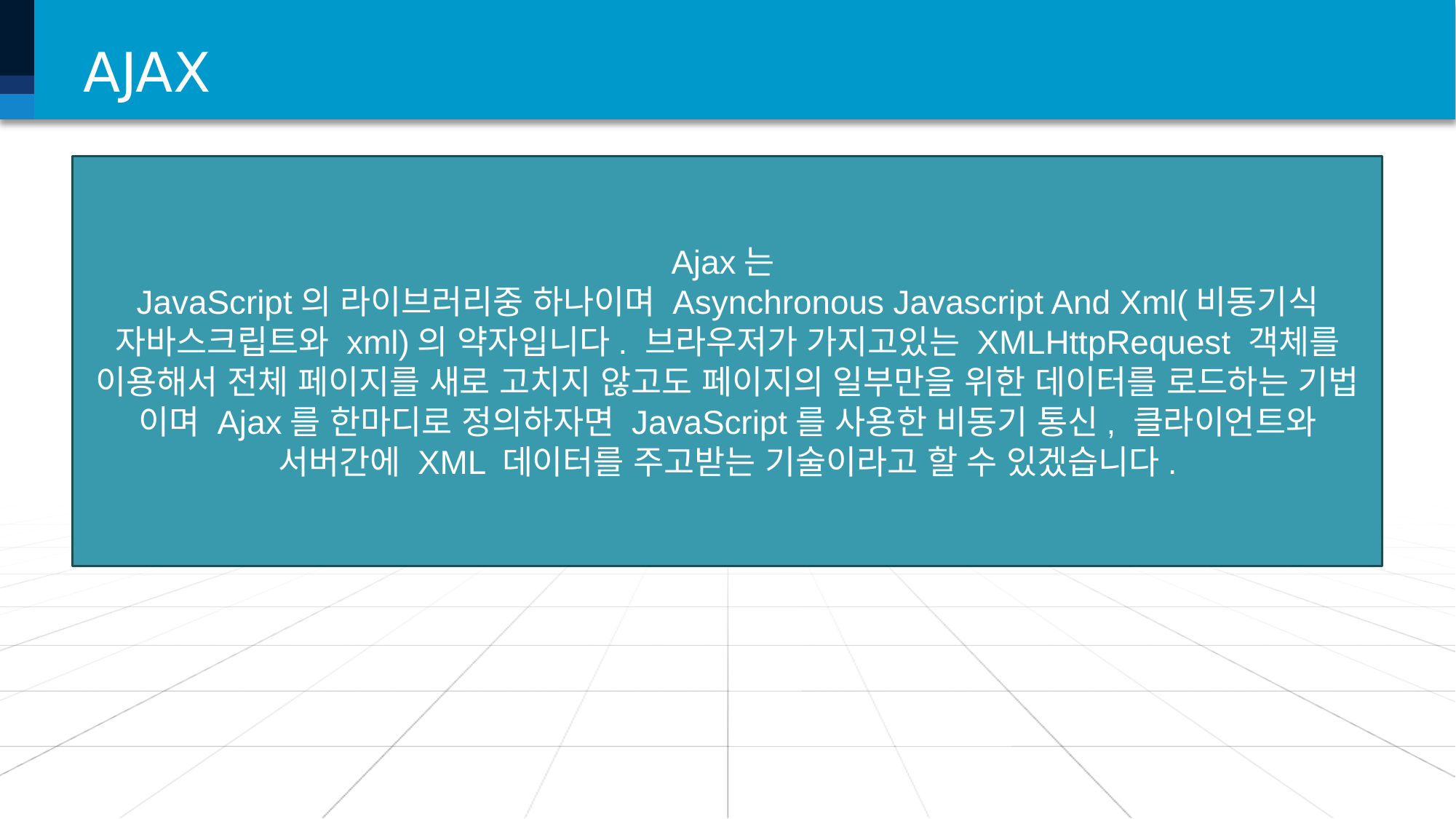

# AJAX
Ajax는
JavaScript의 라이브러리중 하나이며 Asynchronous Javascript And Xml(비동기식 자바스크립트와 xml)의 약자입니다. 브라우저가 가지고있는 XMLHttpRequest 객체를 이용해서 전체 페이지를 새로 고치지 않고도 페이지의 일부만을 위한 데이터를 로드하는 기법 이며 Ajax를 한마디로 정의하자면 JavaScript를 사용한 비동기 통신, 클라이언트와 서버간에 XML 데이터를 주고받는 기술이라고 할 수 있겠습니다.